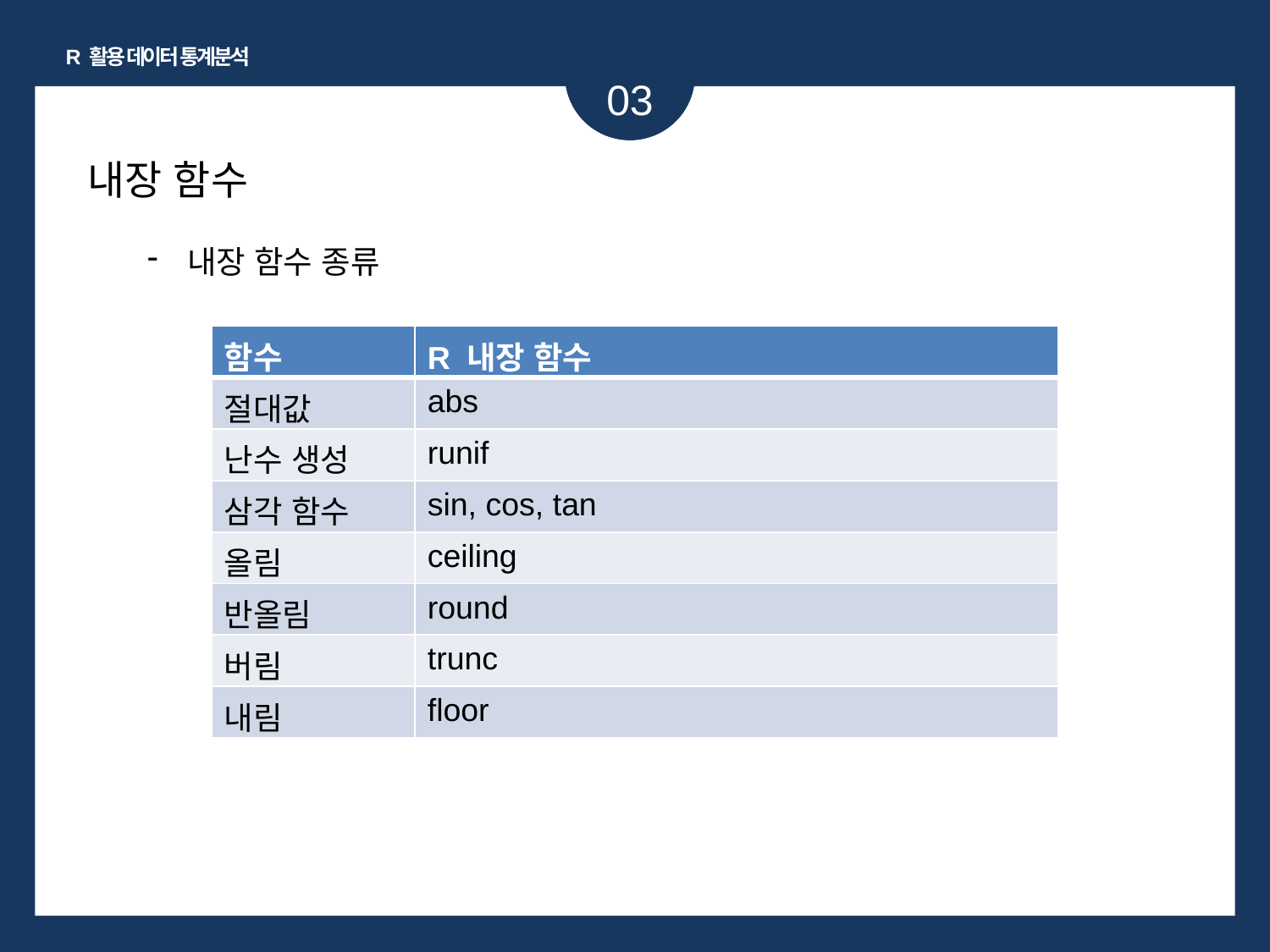

R 활용 데이터 통계분석
03
내장 함수
내장 함수 종류
| 함수 | R 내장 함수 |
| --- | --- |
| 절대값 | abs |
| 난수 생성 | runif |
| 삼각 함수 | sin, cos, tan |
| 올림 | ceiling |
| 반올림 | round |
| 버림 | trunc |
| 내림 | floor |